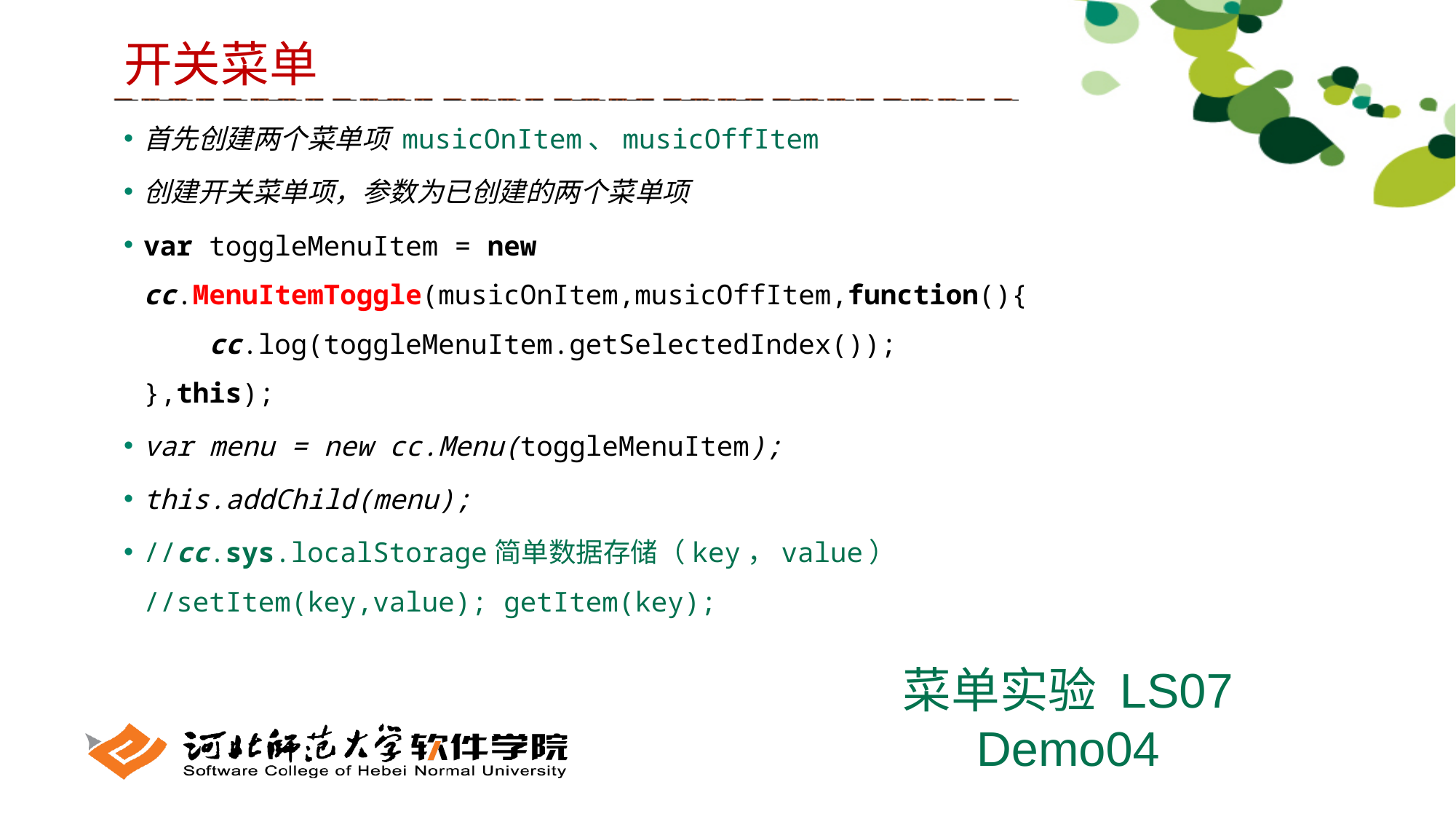

开关菜单

首先创建两个菜单项 musicOnItem、musicOffItem
创建开关菜单项，参数为已创建的两个菜单项
var toggleMenuItem = new cc.MenuItemToggle(musicOnItem,musicOffItem,function(){
    cc.log(toggleMenuItem.getSelectedIndex());
},this);
var menu = new cc.Menu(toggleMenuItem);
this.addChild(menu);
//cc.sys.localStorage简单数据存储（key，value）
//setItem(key,value); getItem(key);
菜单实验 LS07 Demo04